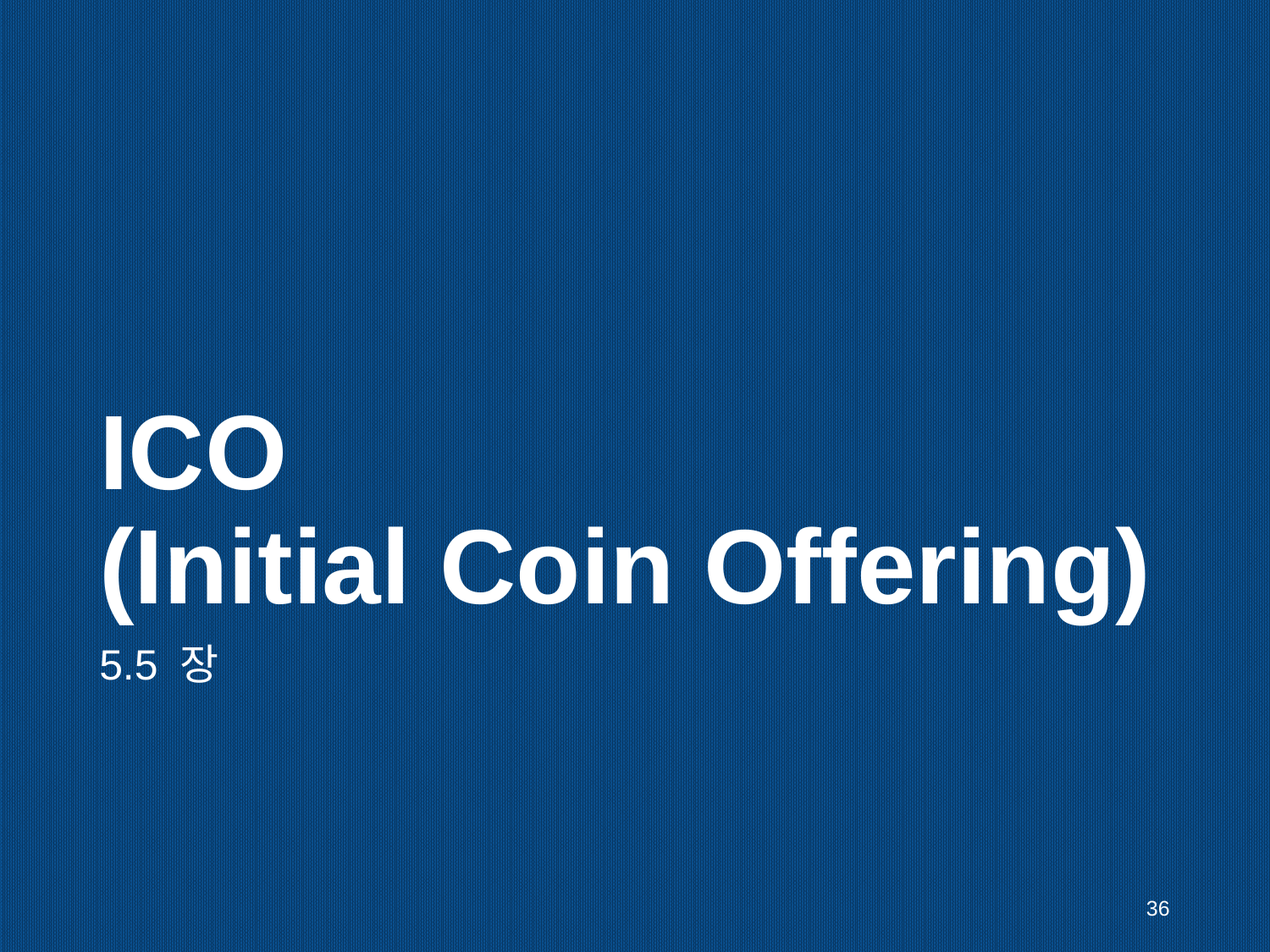

# ICO (Initial Coin Offering)
5.5 장
36